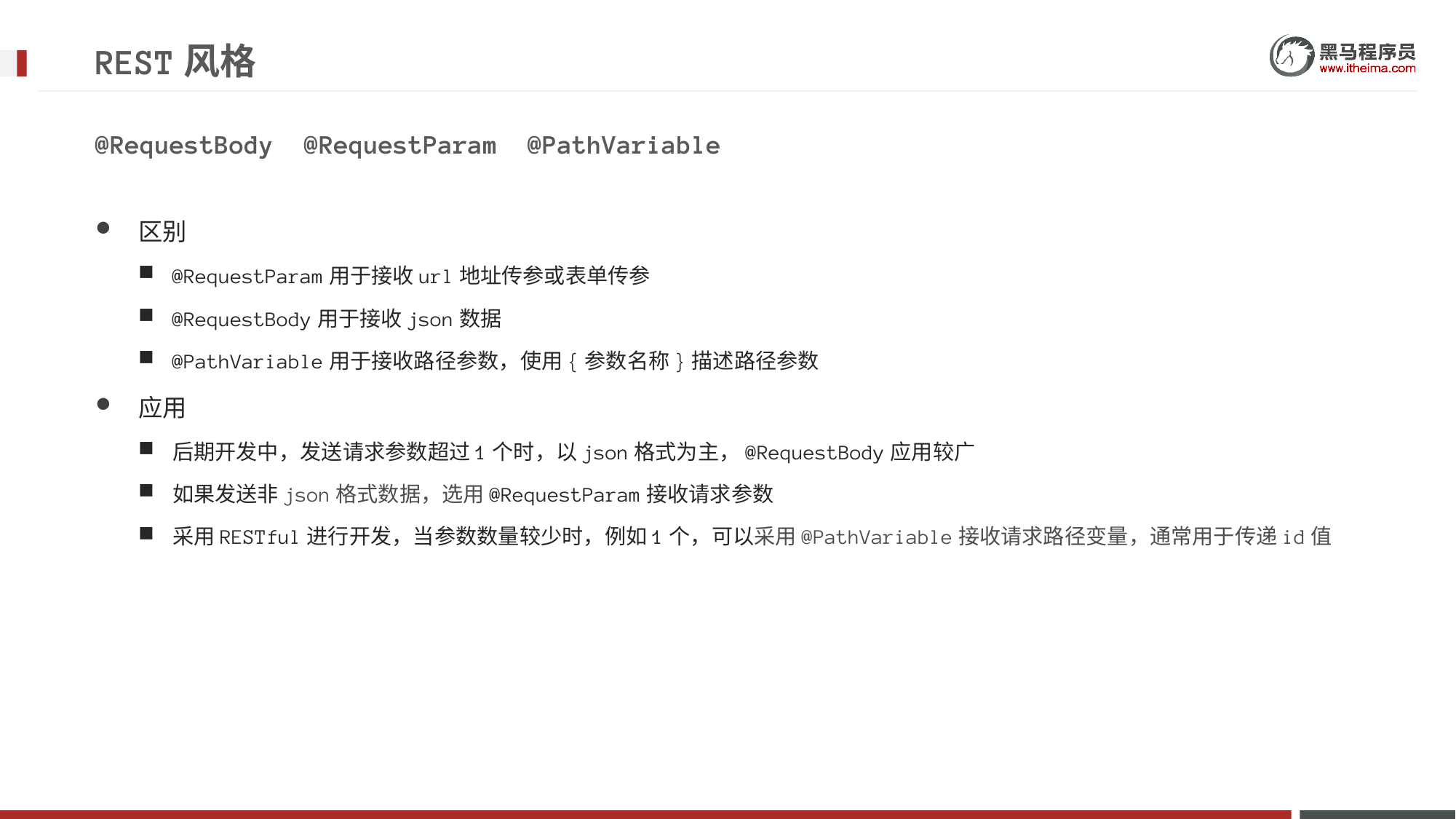

# REST风格
@RequestBody  @RequestParam  @PathVariable
区别
@RequestParam用于接收url地址传参或表单传参
@RequestBody用于接收json数据
@PathVariable用于接收路径参数，使用{参数名称}描述路径参数
应用
后期开发中，发送请求参数超过1个时，以json格式为主，@RequestBody应用较广
如果发送非json格式数据，选用@RequestParam接收请求参数
采用RESTful进行开发，当参数数量较少时，例如1个，可以采用@PathVariable接收请求路径变量，通常用于传递id值